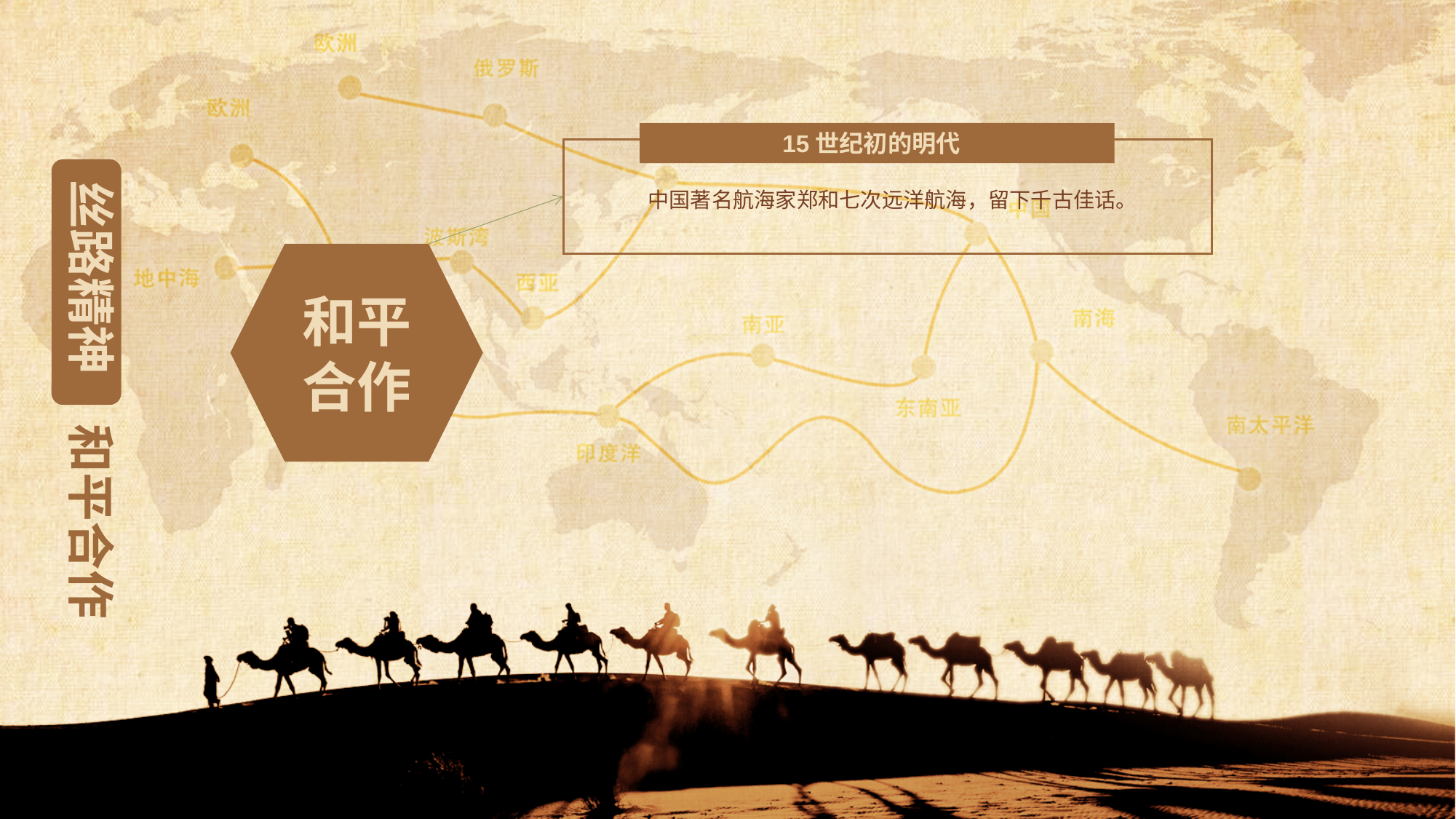

15世纪初的明代

丝路精神
中国著名航海家郑和七次远洋航海，留下千古佳话。
和平合作
和平合作